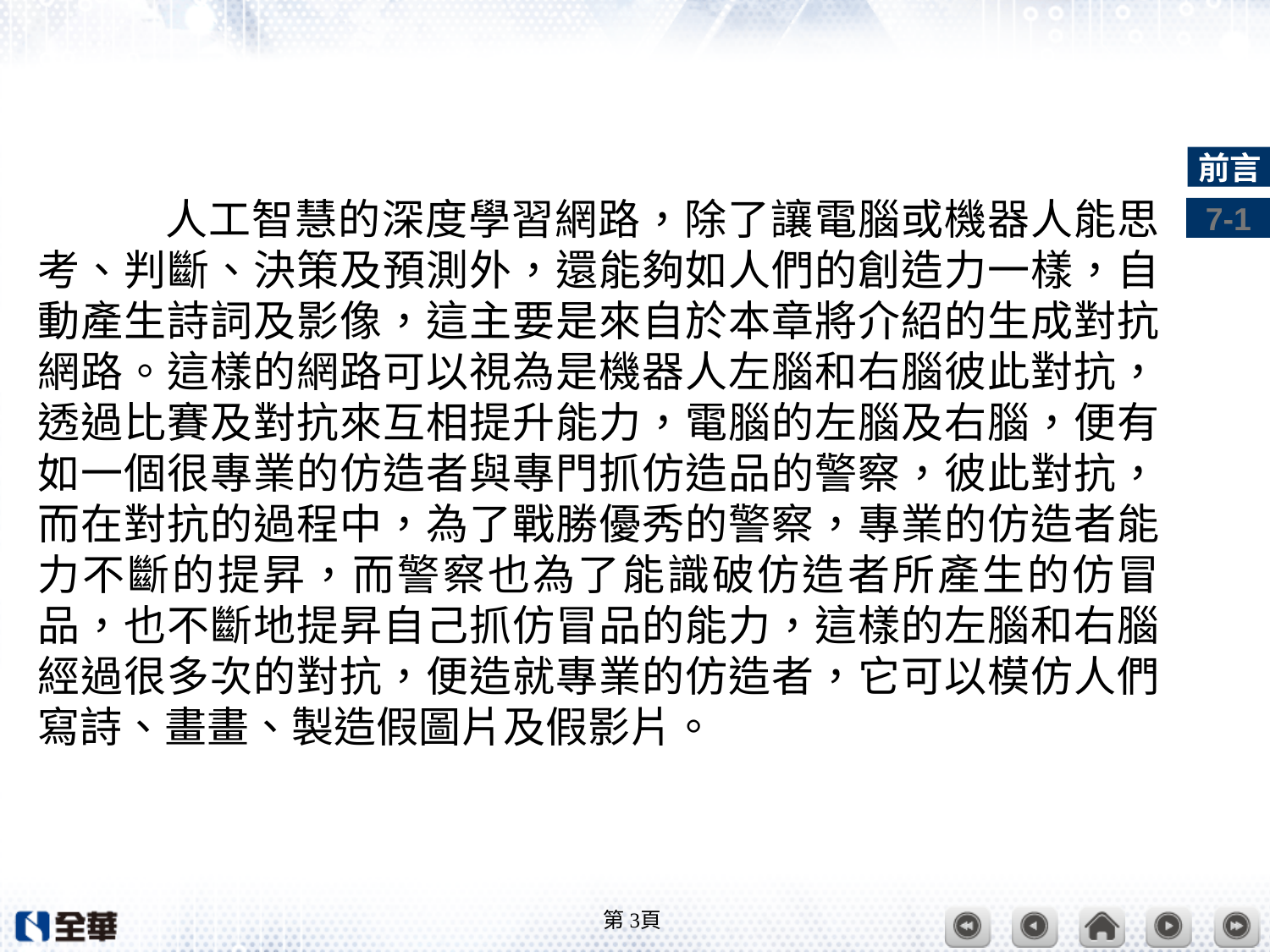

#
	人工智慧的深度學習網路，除了讓電腦或機器人能思考、判斷、決策及預測外，還能夠如人們的創造力一樣，自動產生詩詞及影像，這主要是來自於本章將介紹的生成對抗網路。這樣的網路可以視為是機器人左腦和右腦彼此對抗，透過比賽及對抗來互相提升能力，電腦的左腦及右腦，便有如一個很專業的仿造者與專門抓仿造品的警察，彼此對抗，而在對抗的過程中，為了戰勝優秀的警察，專業的仿造者能力不斷的提昇，而警察也為了能識破仿造者所產生的仿冒品，也不斷地提昇自己抓仿冒品的能力，這樣的左腦和右腦經過很多次的對抗，便造就專業的仿造者，它可以模仿人們寫詩、畫畫、製造假圖片及假影片。